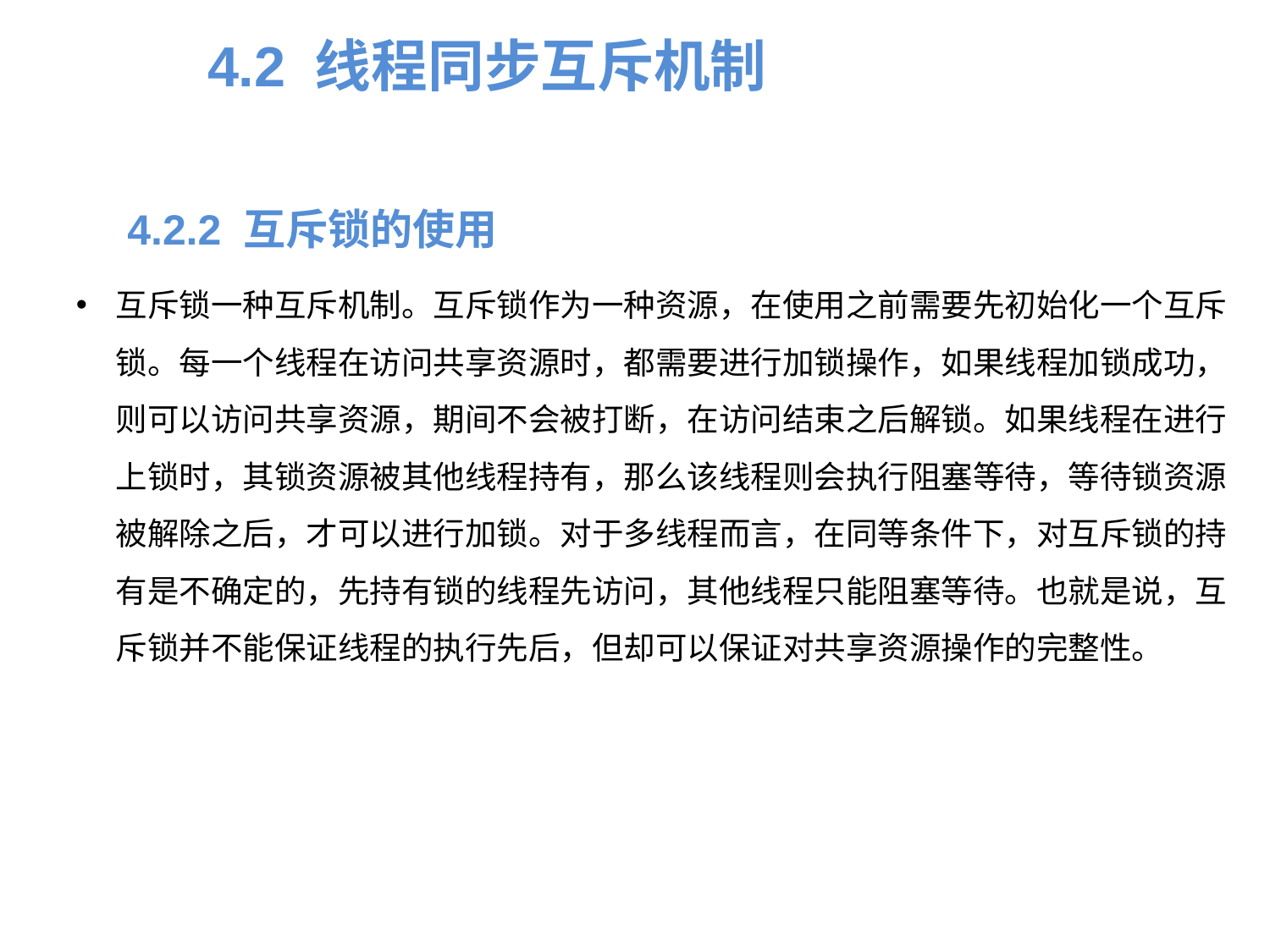

4.2 线程同步互斥机制
4.2.2 互斥锁的使用
互斥锁一种互斥机制。互斥锁作为一种资源，在使用之前需要先初始化一个互斥锁。每一个线程在访问共享资源时，都需要进行加锁操作，如果线程加锁成功，则可以访问共享资源，期间不会被打断，在访问结束之后解锁。如果线程在进行上锁时，其锁资源被其他线程持有，那么该线程则会执行阻塞等待，等待锁资源被解除之后，才可以进行加锁。对于多线程而言，在同等条件下，对互斥锁的持有是不确定的，先持有锁的线程先访问，其他线程只能阻塞等待。也就是说，互斥锁并不能保证线程的执行先后，但却可以保证对共享资源操作的完整性。